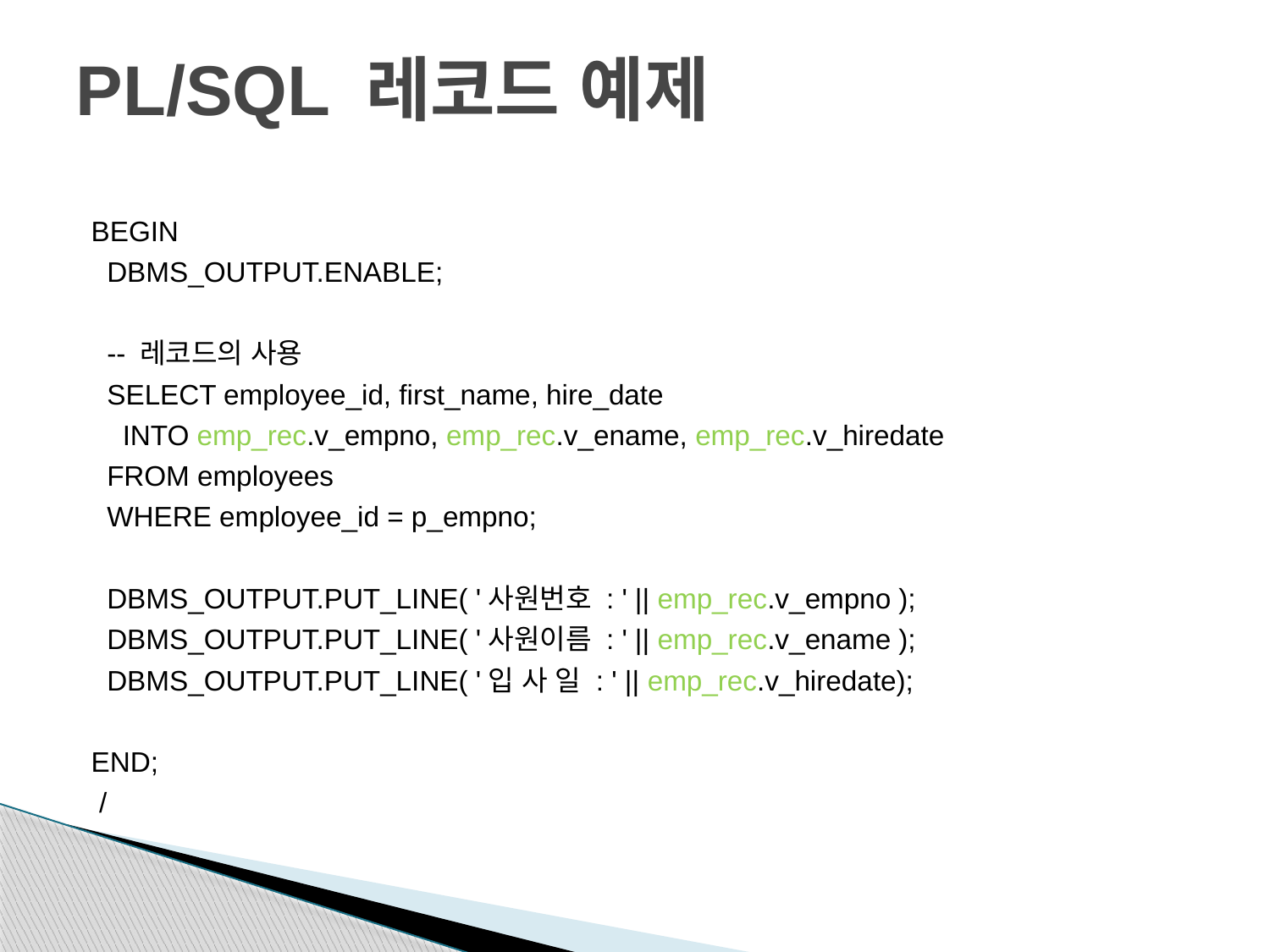

# PL/SQL 레코드 예제

BEGIN
  DBMS_OUTPUT.ENABLE;

  -- 레코드의 사용
  SELECT employee_id, first_name, hire_date
    INTO emp_rec.v_empno, emp_rec.v_ename, emp_rec.v_hiredate
  FROM employees
  WHERE employee_id = p_empno;

  DBMS_OUTPUT.PUT_LINE( '사원번호 : ' || emp_rec.v_empno );
  DBMS_OUTPUT.PUT_LINE( '사원이름 : ' || emp_rec.v_ename );
  DBMS_OUTPUT.PUT_LINE( '입 사 일 : ' || emp_rec.v_hiredate);

END;
 /